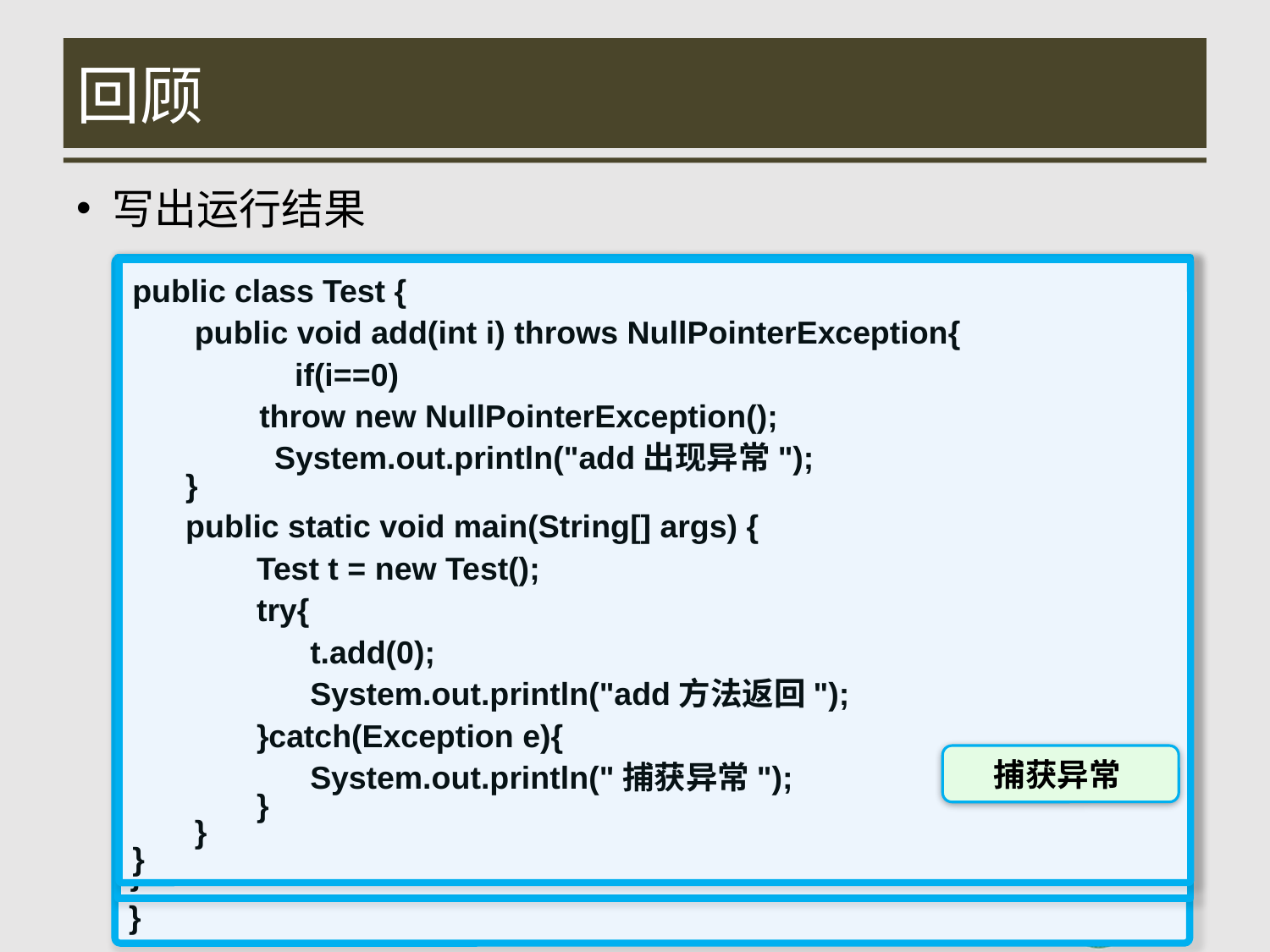

# 回顾
写出运行结果

public class Test {
    	public static void main(String args[]) {
        	   int a[ ] = {0, 1, 2, 3, 4};
        	   int sum = 0;
        	   try {
           		for (int i = 1; i < 6; i++) {
                	        sum = sum + a[i];
            	}
            	System.out.println("sum=" + sum);
        	   } catch (ArrayIndexOutOfBoundsException e) {
            	System.out.println("数组越界");
        	   } finally {
            	System.out.println("程序结束");
        	   }
    	}
}
public class Test {
    	public static void main(String[] args) {
        	   int numOne = 10;
        	   int numTwo = 0;
        	   try {
            	int c = numOne/numTwo;
        	   } catch (ArithmeticException ex) {
            	System.out.println("除数不能为0");
        	   } catch (Exception ex) {
            	System.out.println("发现异常");
        	   } finally {
            	System.out.println("这是finally");
        	   }
    	}
}
public class Test {
       public void add(int i) throws NullPointerException{
       	    if(i==0)
            	throw new NullPointerException();
                System.out.println("add出现异常");
      }
      public static void main(String[] args) {
              Test t = new Test();
              try{
                    t.add(0);
                    System.out.println("add方法返回");
              }catch(Exception e){
                    System.out.println("捕获异常");
              }
       }
}
除数能不为0
这是finally
数组越界
程序结束
捕获异常